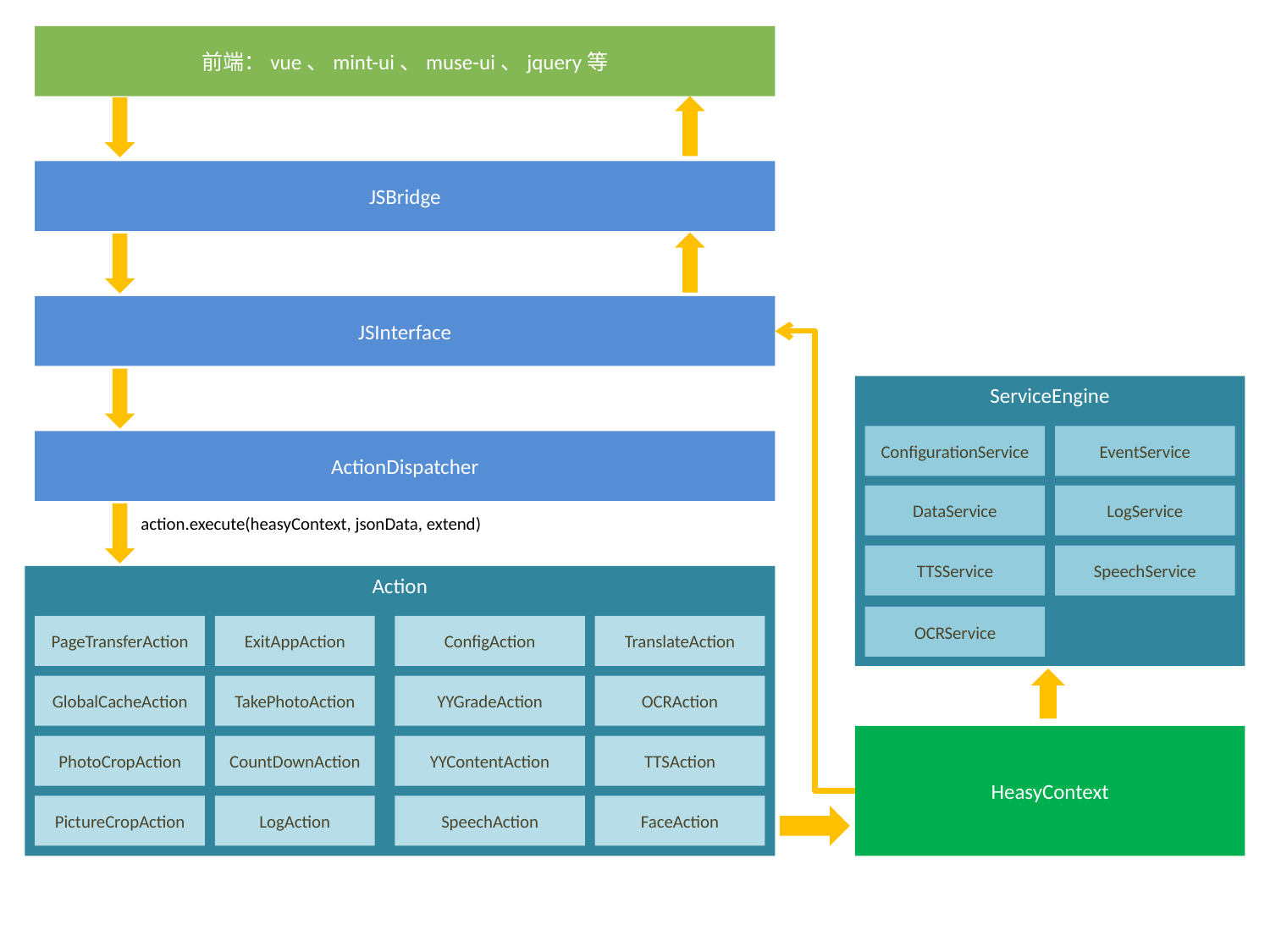

前端：vue、mint-ui、muse-ui、jquery等

JSBridge

JSInterface

ServiceEngine
ConfigurationService
EventService
ActionDispatcher
DataService
LogService

action.execute(heasyContext, jsonData, extend)
TTSService
SpeechService
Action
OCRService
PageTransferAction
ExitAppAction
ConfigAction
TranslateAction

GlobalCacheAction
TakePhotoAction
YYGradeAction
OCRAction
HeasyContext
PhotoCropAction
CountDownAction
YYContentAction
TTSAction
PictureCropAction
LogAction
SpeechAction
FaceAction